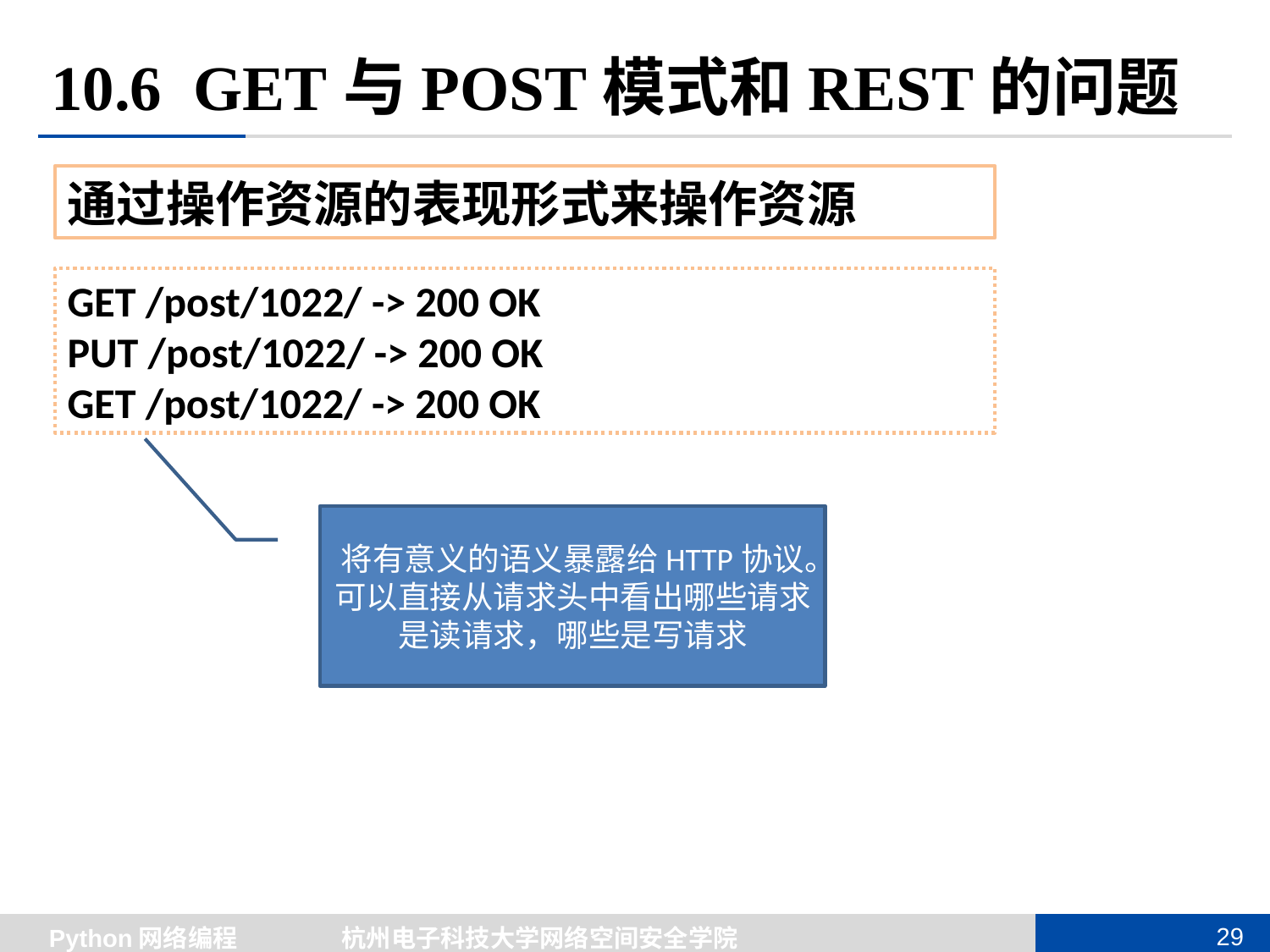

# 10.6  GET与POST模式和REST的问题
通过操作资源的表现形式来操作资源
GET /post/1022/ -> 200 OK
PUT /post/1022/ -> 200 OK
GET /post/1022/ -> 200 OK
将有意义的语义暴露给HTTP协议。可以直接从请求头中看出哪些请求是读请求，哪些是写请求